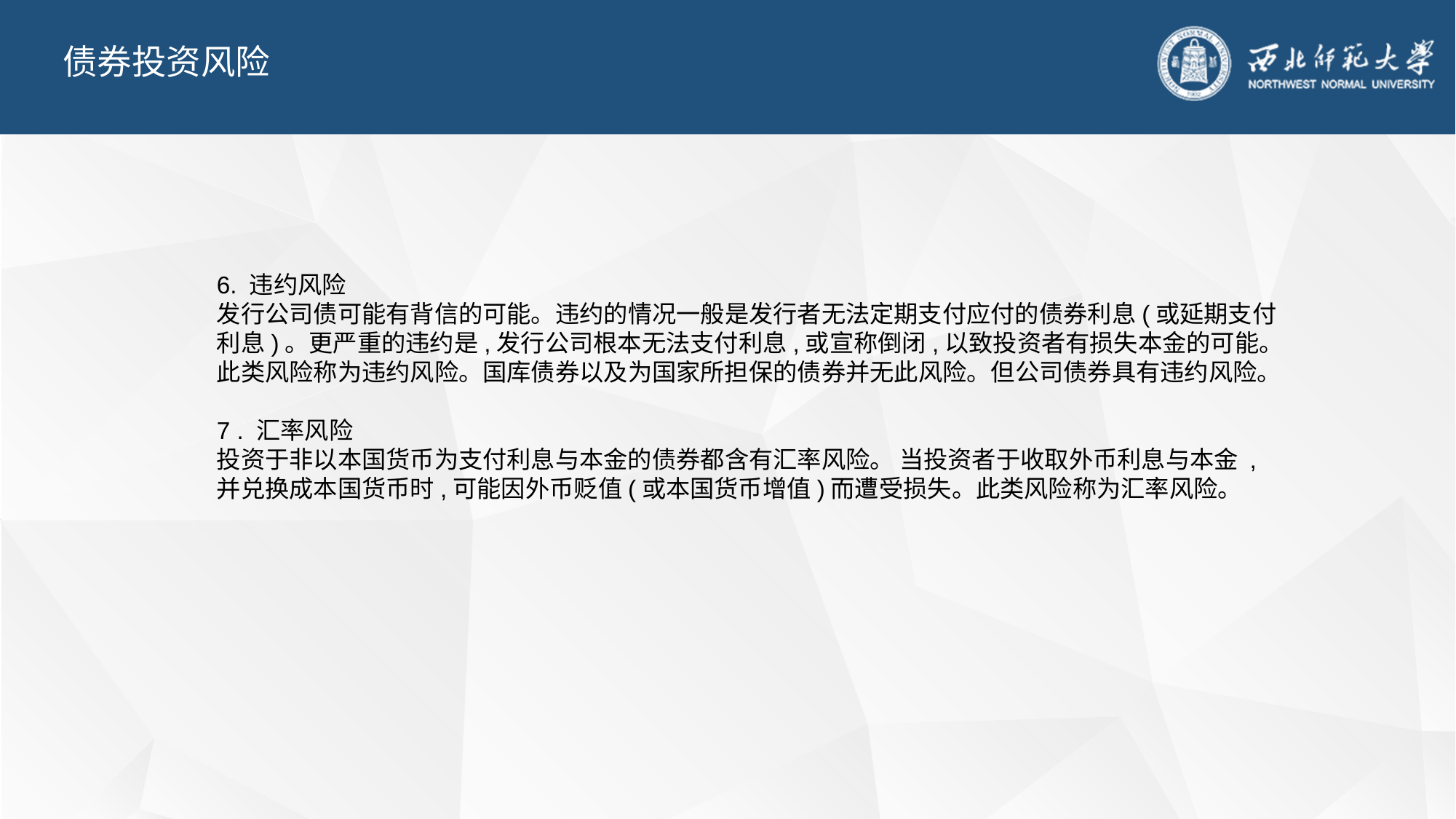

债券投资风险
6. 违约风险
发行公司债可能有背信的可能。违约的情况一般是发行者无法定期支付应付的债券利息(或延期支付利息)。更严重的违约是,发行公司根本无法支付利息,或宣称倒闭,以致投资者有损失本金的可能。此类风险称为违约风险。国库债券以及为国家所担保的债券并无此风险。但公司债券具有违约风险。

7 . 汇率风险
投资于非以本国货币为支付利息与本金的债券都含有汇率风险。 当投资者于收取外币利息与本金 ,并兑换成本国货币时,可能因外币贬值(或本国货币增值)而遭受损失。此类风险称为汇率风险。